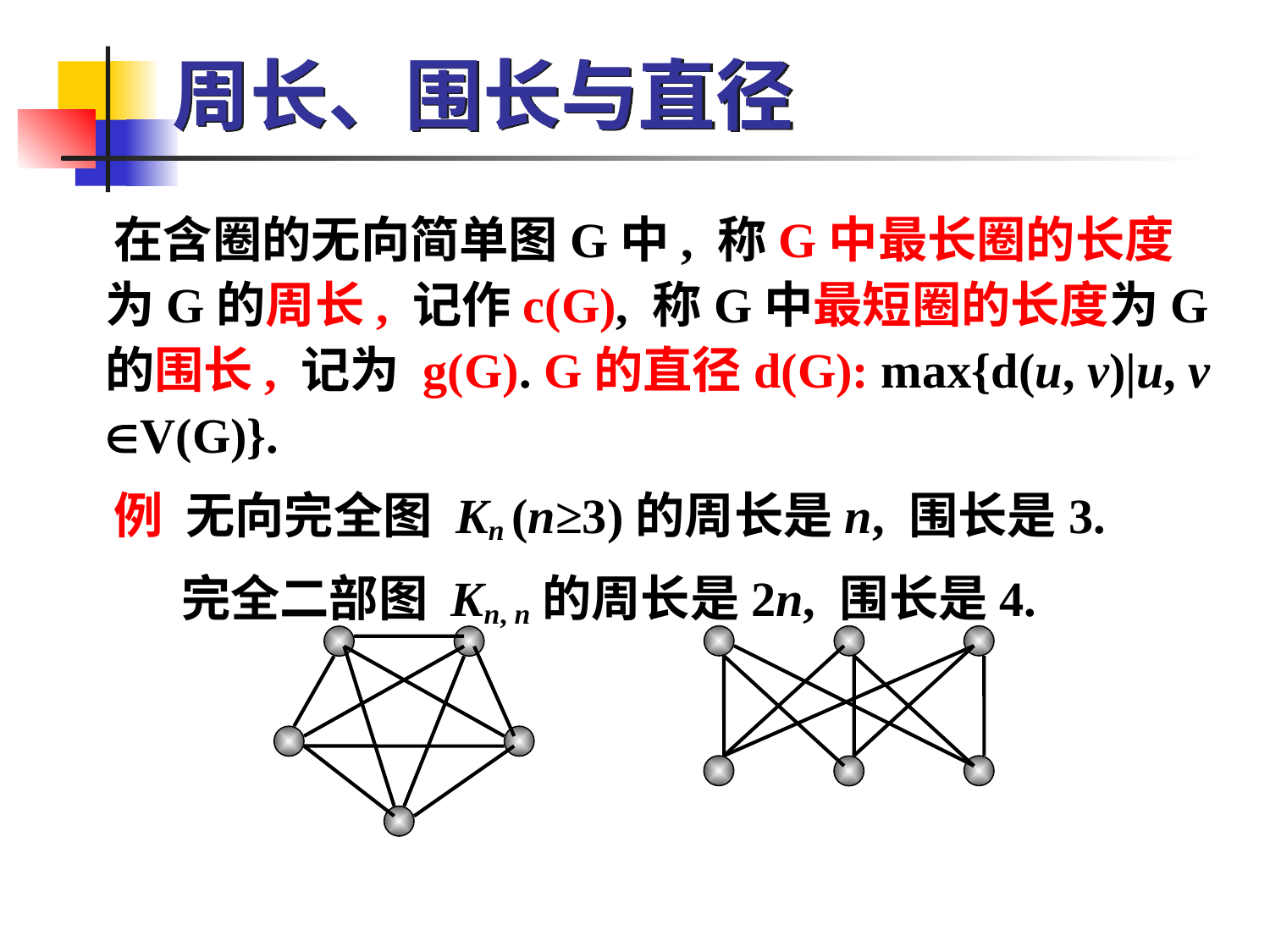

# 周长、围长与直径
    在含圈的无向简单图G中, 称G中最长圈的长度为G的周长, 记作c(G), 称G中最短圈的长度为G的围长, 记为 g(G). G的直径d(G): max{d(u, v)|u, v ∈V(G)}.
    例  无向完全图 Kn (n≥3)的周长是n, 围长是3.
          完全二部图 Kn, n的周长是2n, 围长是4.